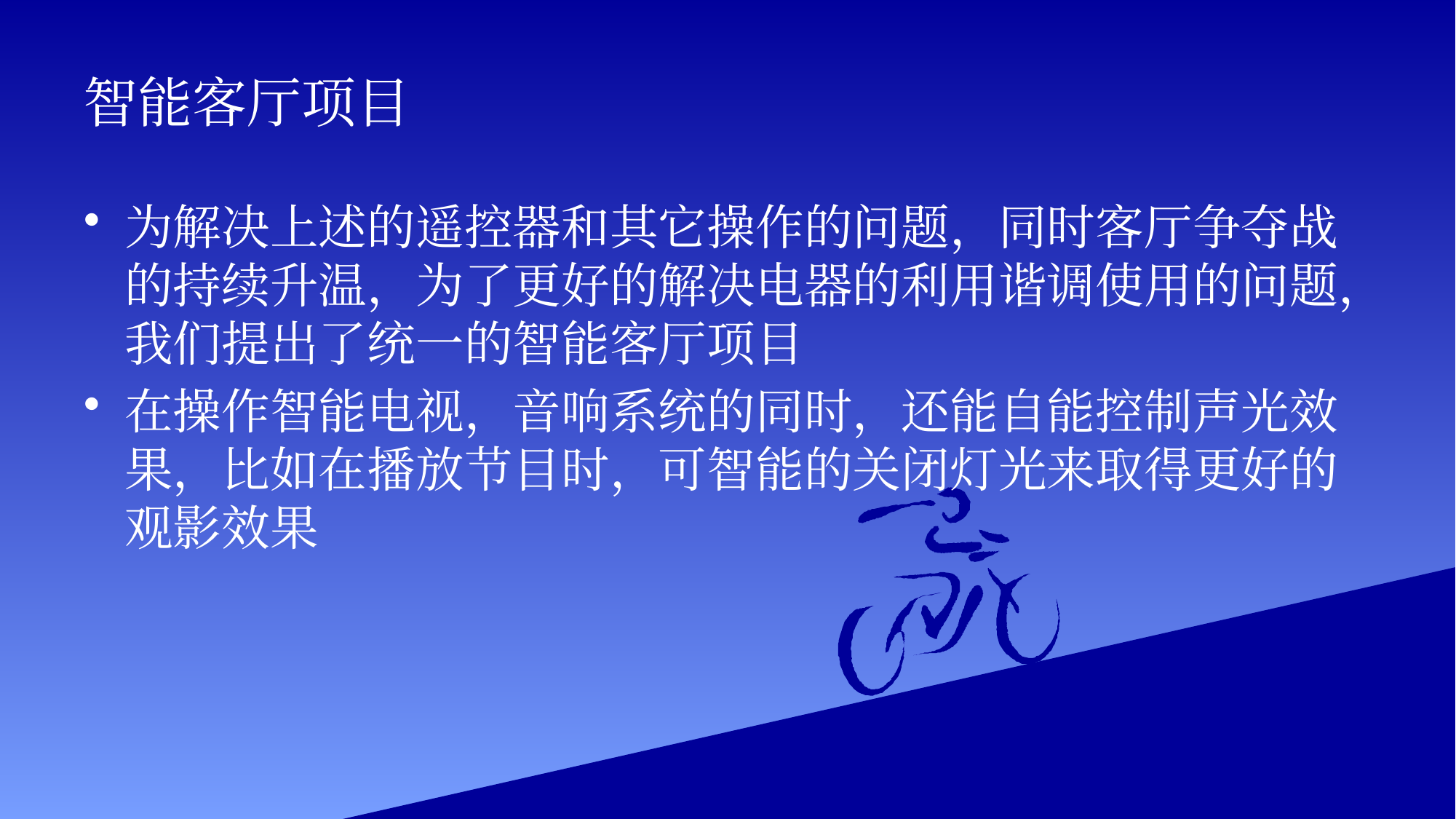

# 智能客厅项目
为解决上述的遥控器和其它操作的问题，同时客厅争夺战的持续升温，为了更好的解决电器的利用谐调使用的问题，我们提出了统一的智能客厅项目
在操作智能电视，音响系统的同时，还能自能控制声光效果，比如在播放节目时，可智能的关闭灯光来取得更好的观影效果